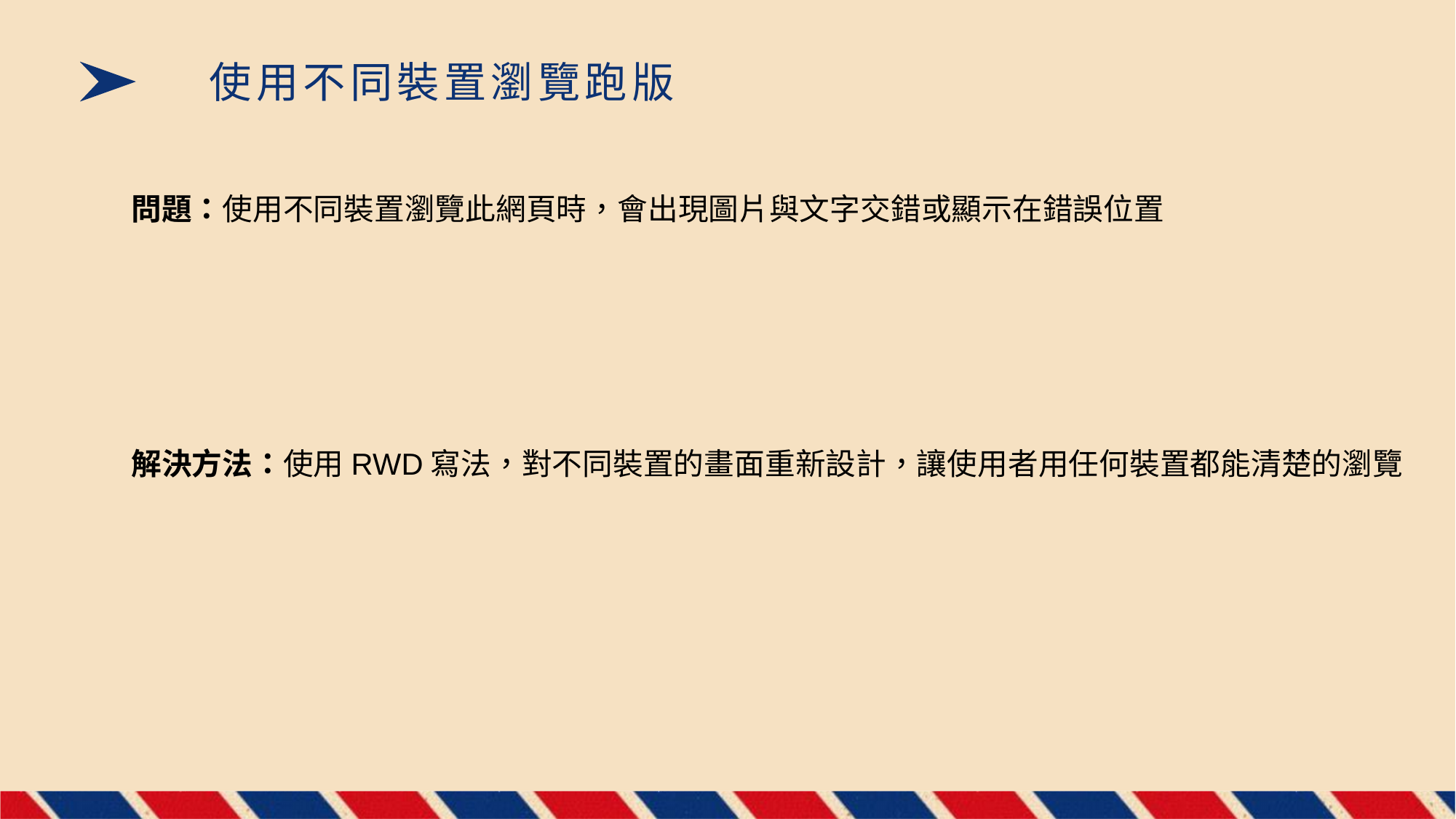

使用不同裝置瀏覽跑版

問題：使用不同裝置瀏覽此網頁時，會出現圖片與文字交錯或顯示在錯誤位置

解決方法：使用RWD寫法，對不同裝置的畫面重新設計，讓使用者用任何裝置都能清楚的瀏覽